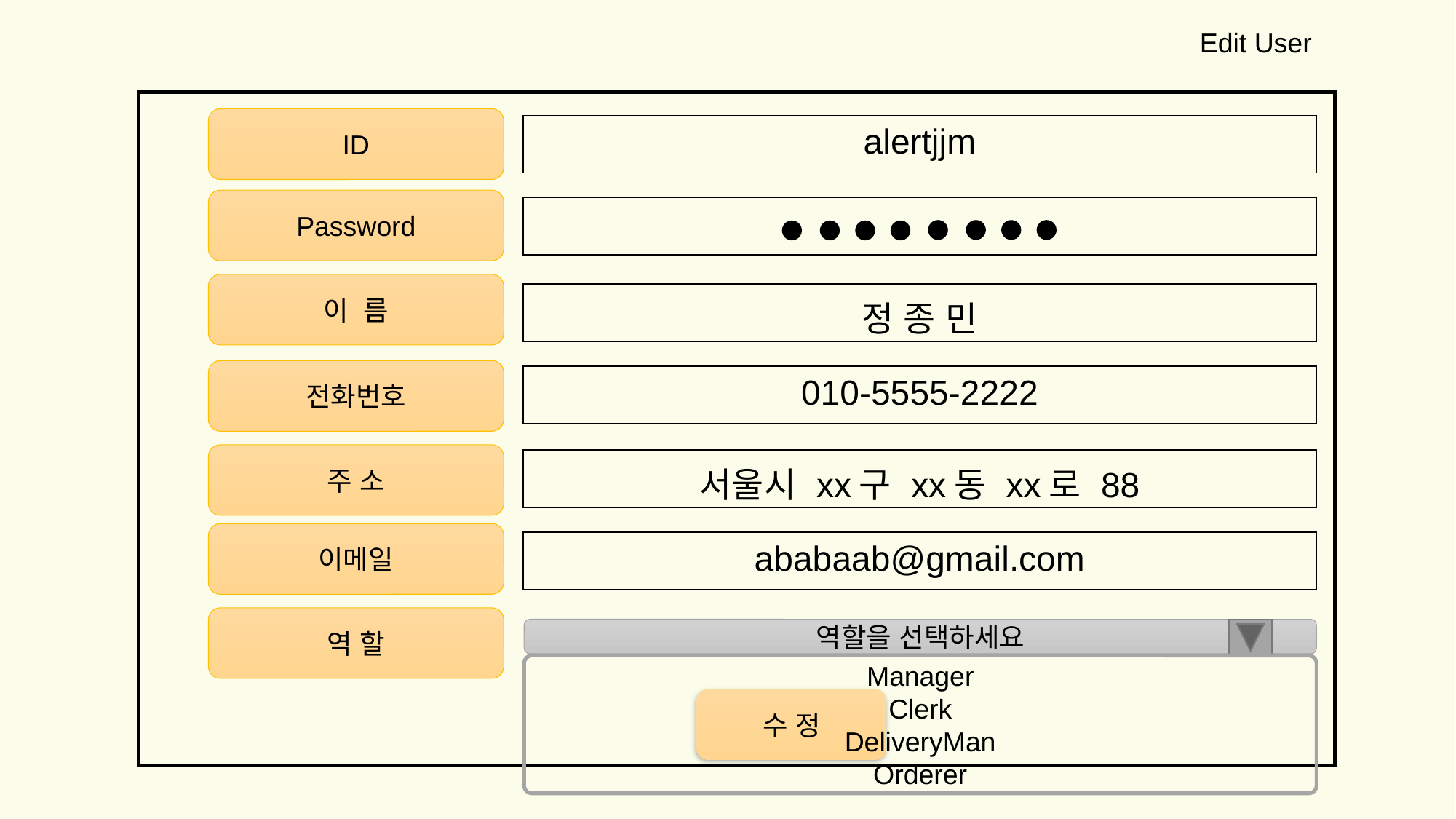

Edit User

ID
| alertjjm |
| --- |
Password
|  |
| --- |

이  름
| 정 종 민 |
| --- |
전화번호
| 010-5555-2222 |
| --- |
주 소
| 서울시 xx구 xx동 xx로 88 |
| --- |
이메일
| ababaab@gmail.com |
| --- |
역 할

역할을 선택하세요
Manager
Clerk
DeliveryMan
Orderer
수 정